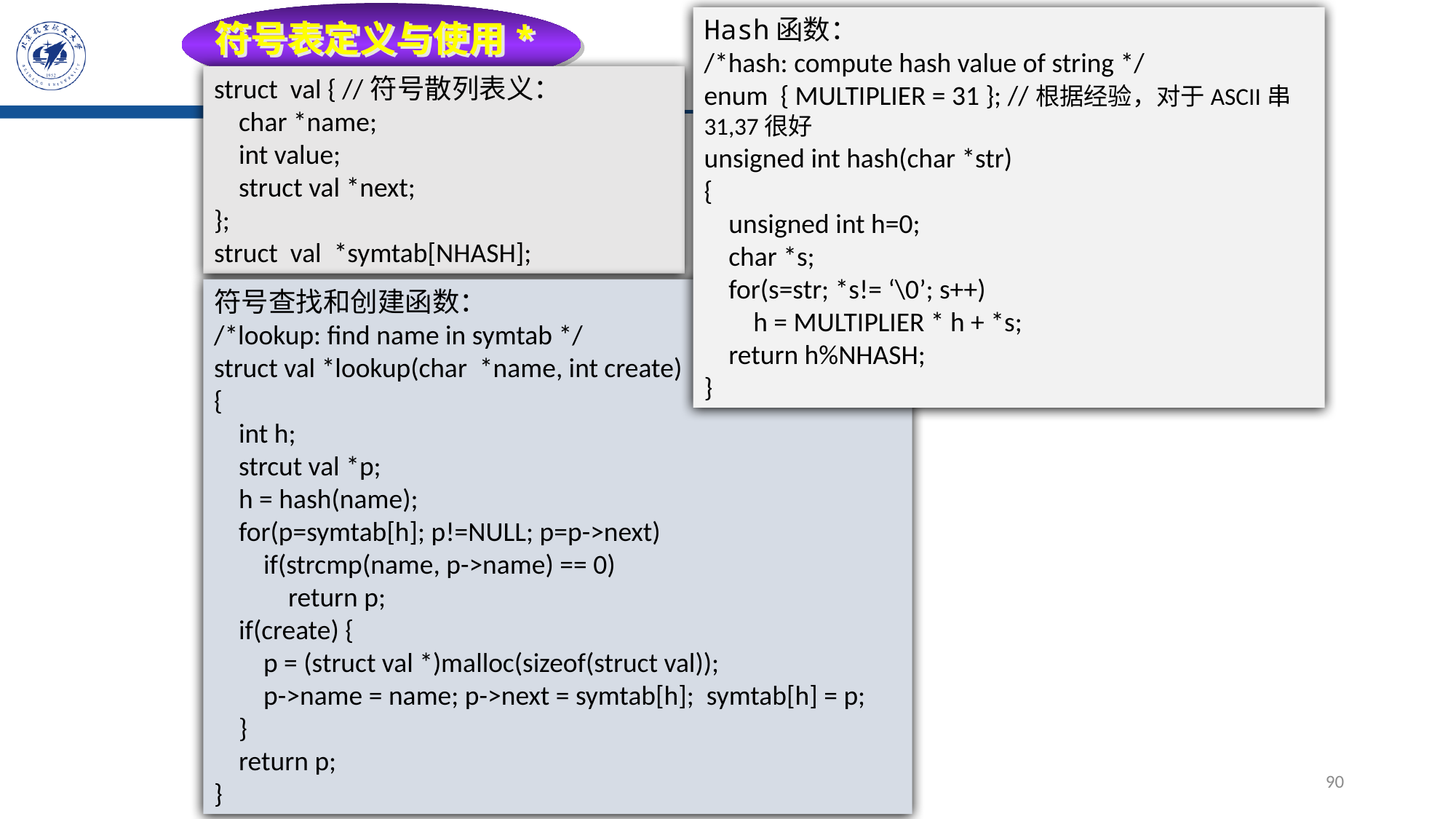

符号表定义与使用*
Hash函数：
/*hash: compute hash value of string */
enum  { MULTIPLIER = 31 }; //根据经验，对于ASCII串31,37很好
unsigned int hash(char *str)
{
    unsigned int h=0;
    char *s;
    for(s=str; *s!= ‘\0’; s++)
        h = MULTIPLIER * h + *s;
    return h%NHASH;
}
struct  val { //符号散列表义：
    char *name;
    int value;
    struct val *next;
};
struct  val  *symtab[NHASH];
符号查找和创建函数：
/*lookup: find name in symtab */
struct val *lookup(char  *name, int create)
{
    int h;
    strcut val *p;
    h = hash(name);
    for(p=symtab[h]; p!=NULL; p=p->next)
        if(strcmp(name, p->name) == 0)
            return p;
    if(create) {
        p = (struct val *)malloc(sizeof(struct val));
        p->name = name; p->next = symtab[h];  symtab[h] = p;
    }
    return p;
}
90